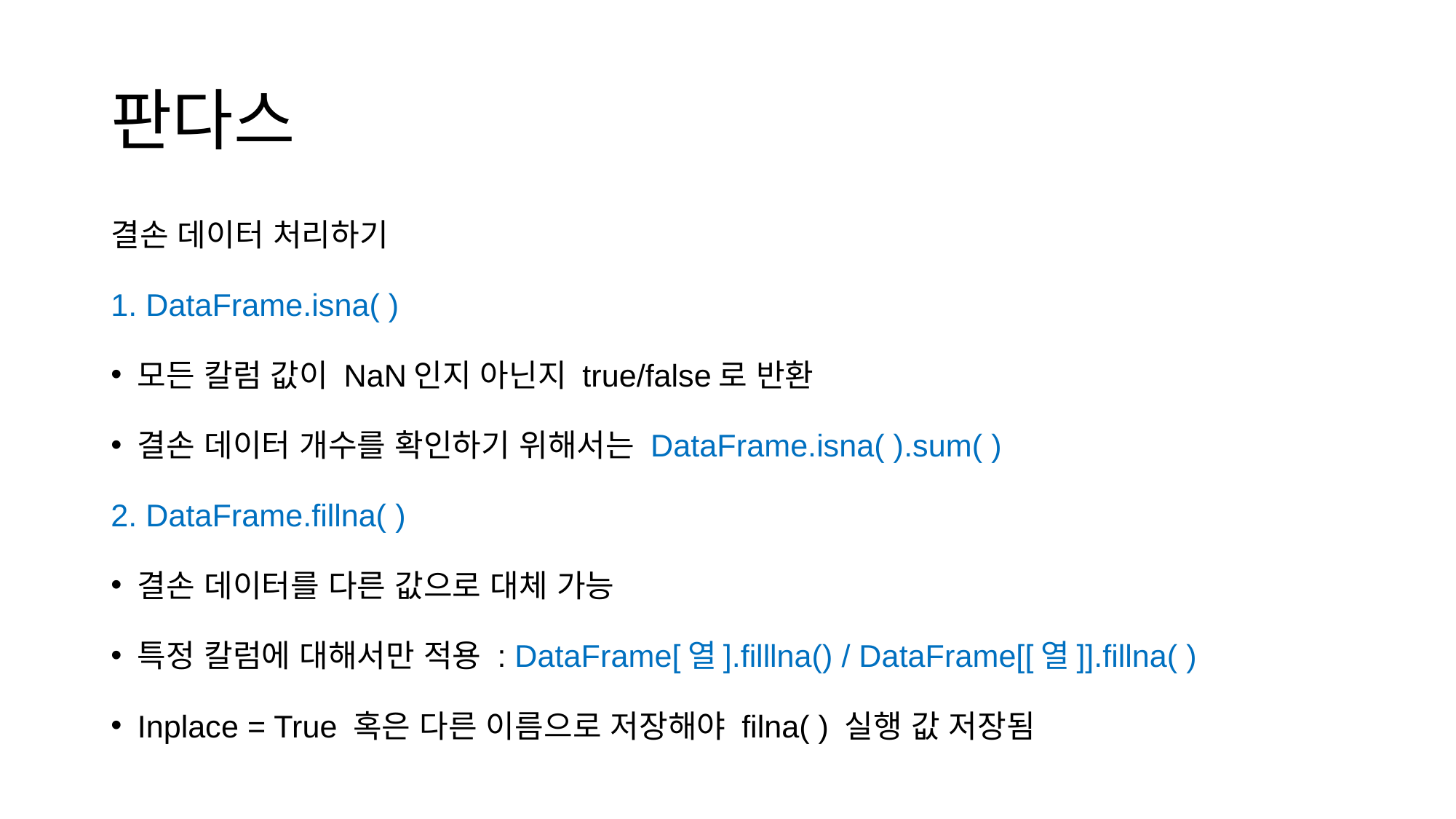

# 판다스
결손 데이터 처리하기
1. DataFrame.isna( )
모든 칼럼 값이 NaN인지 아닌지 true/false로 반환
결손 데이터 개수를 확인하기 위해서는 DataFrame.isna( ).sum( )
2. DataFrame.fillna( )
결손 데이터를 다른 값으로 대체 가능
특정 칼럼에 대해서만 적용 : DataFrame[열].filllna() / DataFrame[[열]].fillna( )
Inplace = True 혹은 다른 이름으로 저장해야 filna( ) 실행 값 저장됨